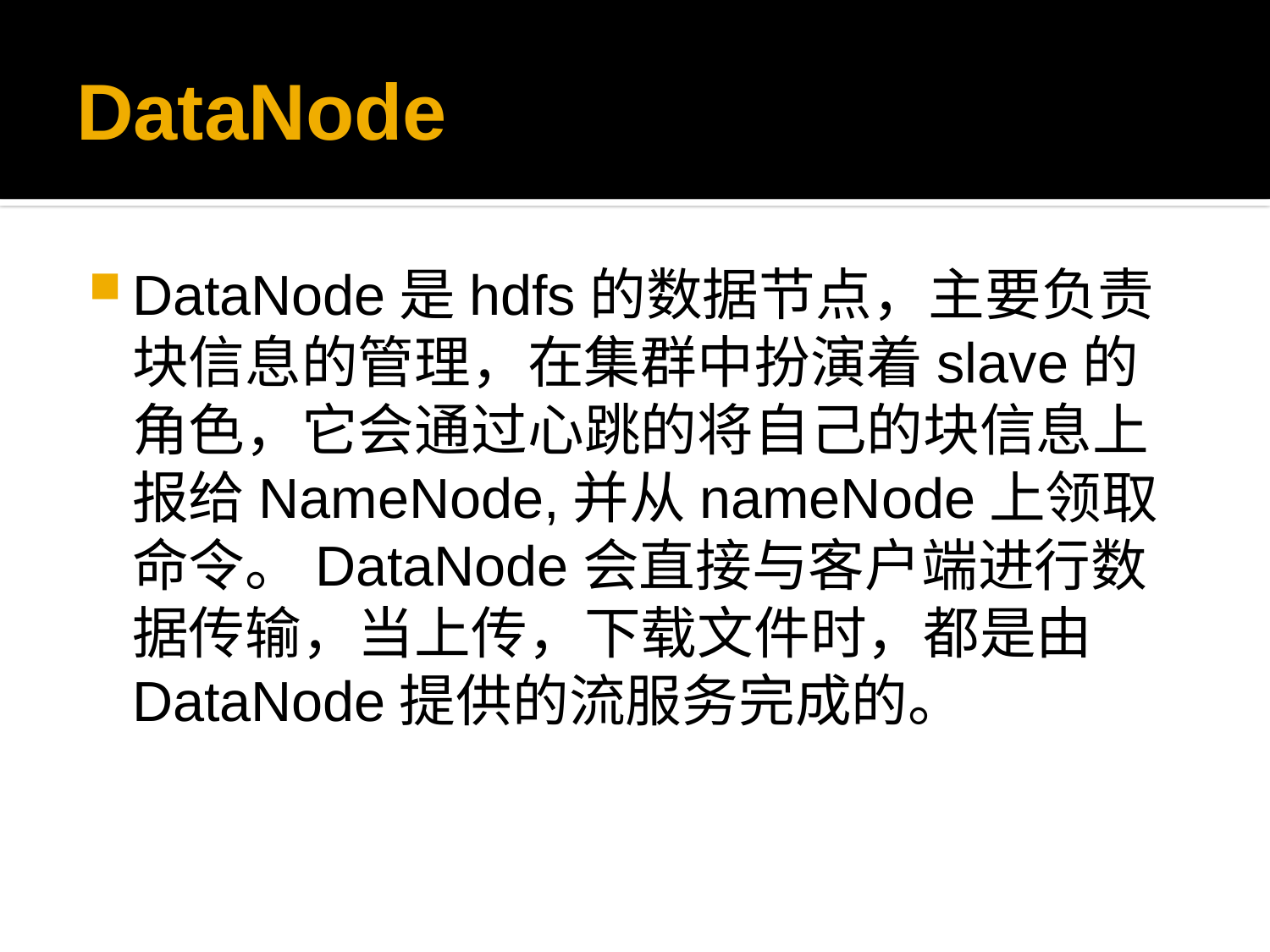

# DataNode
DataNode是hdfs的数据节点，主要负责块信息的管理，在集群中扮演着slave的角色，它会通过心跳的将自己的块信息上报给NameNode,并从nameNode上领取命令。DataNode会直接与客户端进行数据传输，当上传，下载文件时，都是由DataNode提供的流服务完成的。